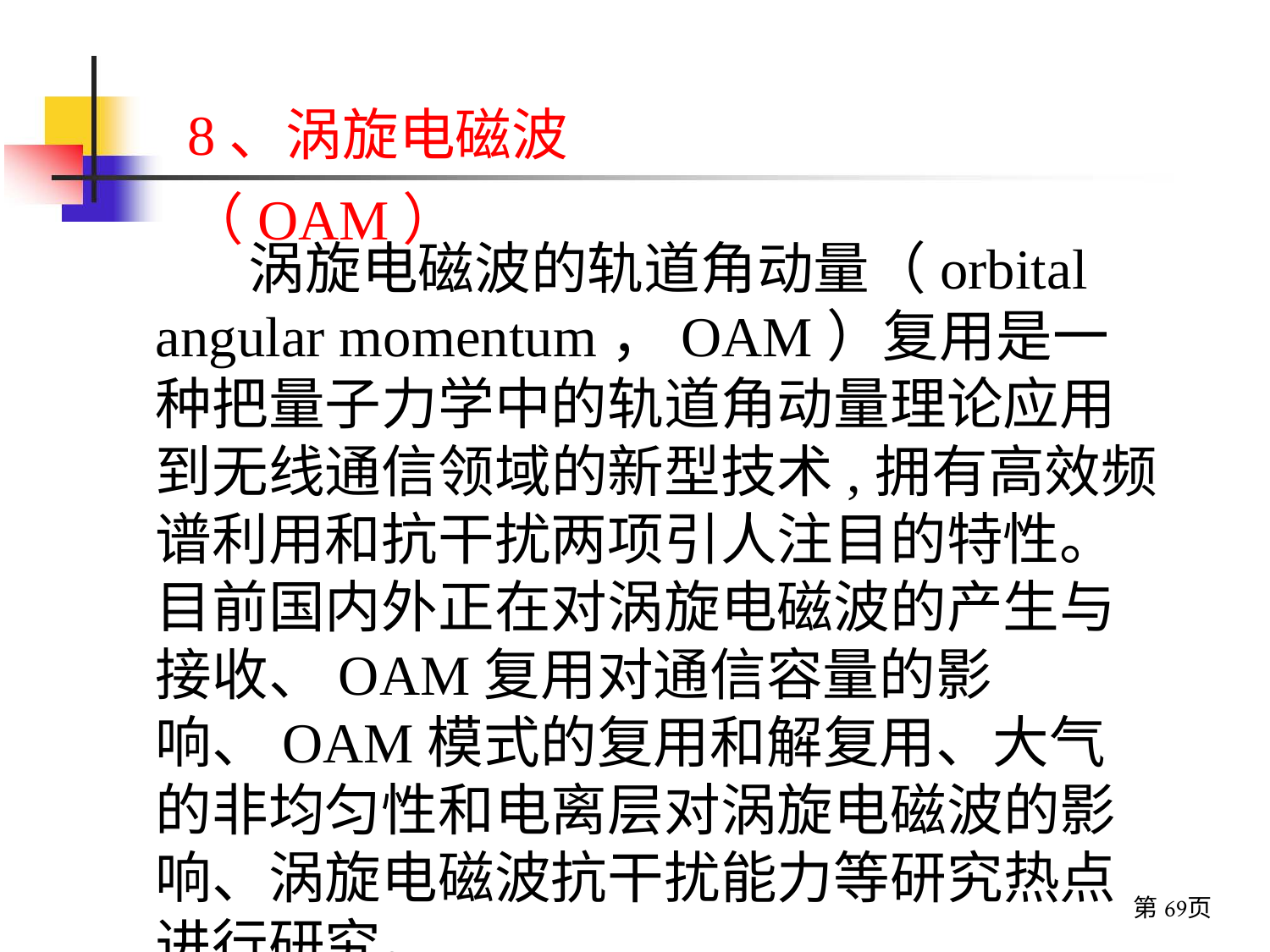

8、涡旋电磁波（OAM）
          涡旋电磁波的轨道角动量（orbital angular momentum，OAM）复用是一种把量子力学中的轨道角动量理论应用到无线通信领域的新型技术,拥有高效频谱利用和抗干扰两项引人注目的特性。目前国内外正在对涡旋电磁波的产生与接收、OAM复用对通信容量的影响、OAM模式的复用和解复用、大气的非均匀性和电离层对涡旋电磁波的影响、涡旋电磁波抗干扰能力等研究热点进行研究。
第69页